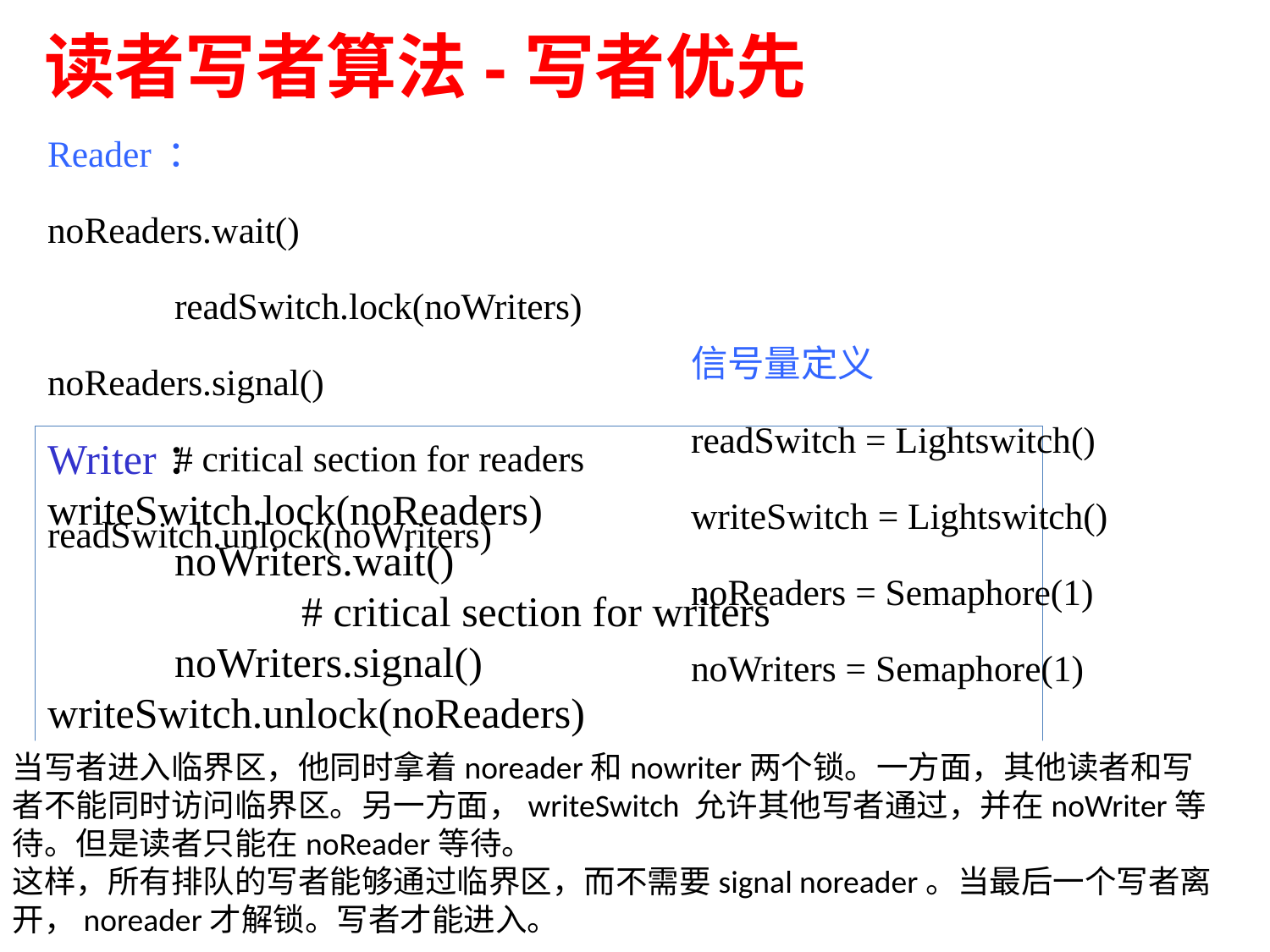

# 读者写者算法-写者优先
Reader：
noReaders.wait()
	readSwitch.lock(noWriters)
noReaders.signal()
	# critical section for readers
readSwitch.unlock(noWriters)
信号量定义
readSwitch = Lightswitch()
writeSwitch = Lightswitch()
noReaders = Semaphore(1)
noWriters = Semaphore(1)
Writer：
writeSwitch.lock(noReaders)
	noWriters.wait()
		# critical section for writers
	noWriters.signal()
writeSwitch.unlock(noReaders)
当写者进入临界区，他同时拿着noreader和nowriter两个锁。一方面，其他读者和写者不能同时访问临界区。另一方面，writeSwitch 允许其他写者通过，并在noWriter等待。但是读者只能在noReader等待。
这样，所有排队的写者能够通过临界区，而不需要signal noreader。当最后一个写者离开，noreader才解锁。写者才能进入。